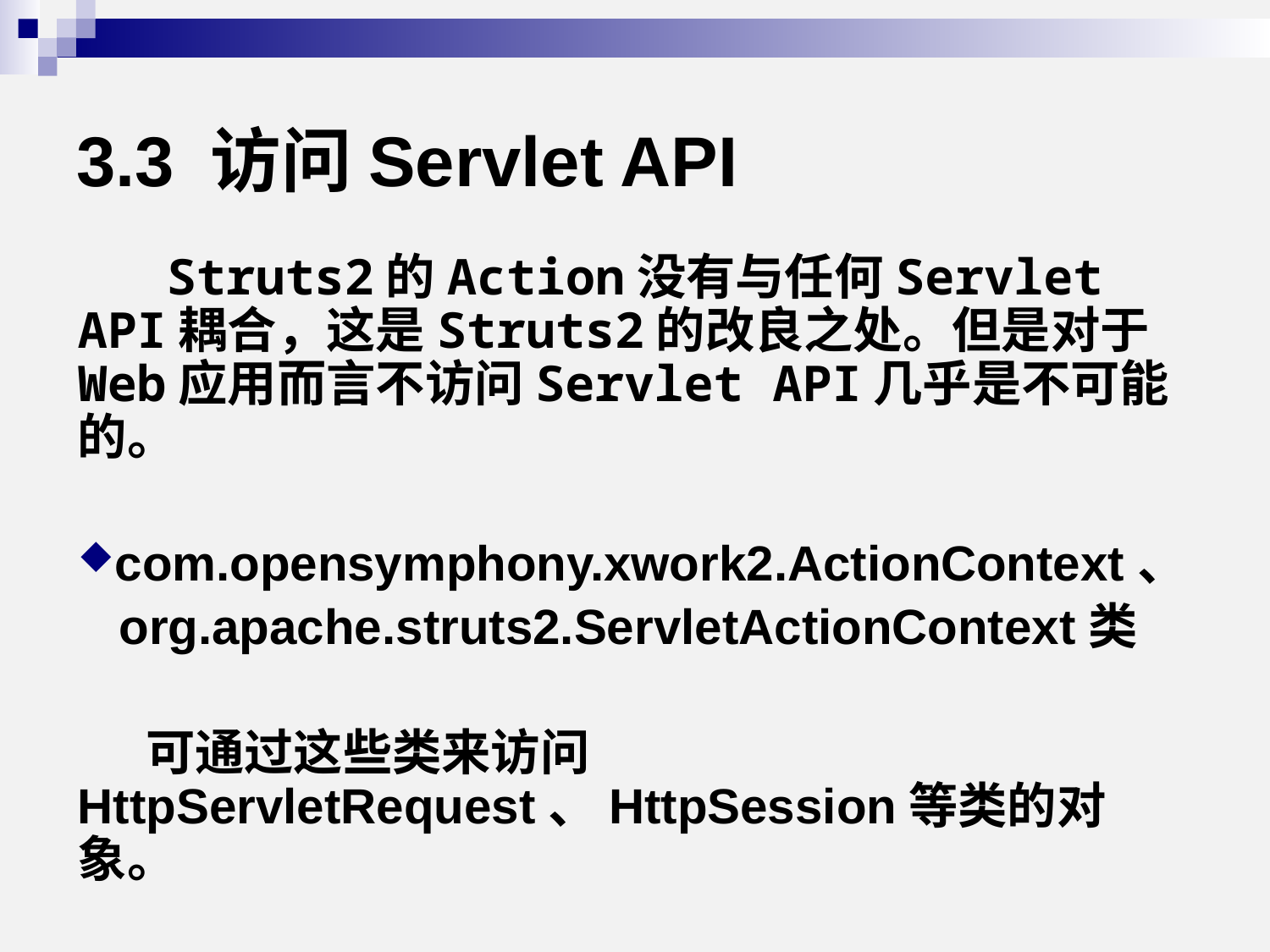

# 3.3 访问Servlet API
   Struts2的Action没有与任何Servlet API耦合，这是Struts2的改良之处。但是对于Web应用而言不访问Servlet API几乎是不可能的。

com.opensymphony.xwork2.ActionContext、
   org.apache.struts2.ServletActionContext类

     可通过这些类来访问HttpServletRequest、HttpSession等类的对象。
23